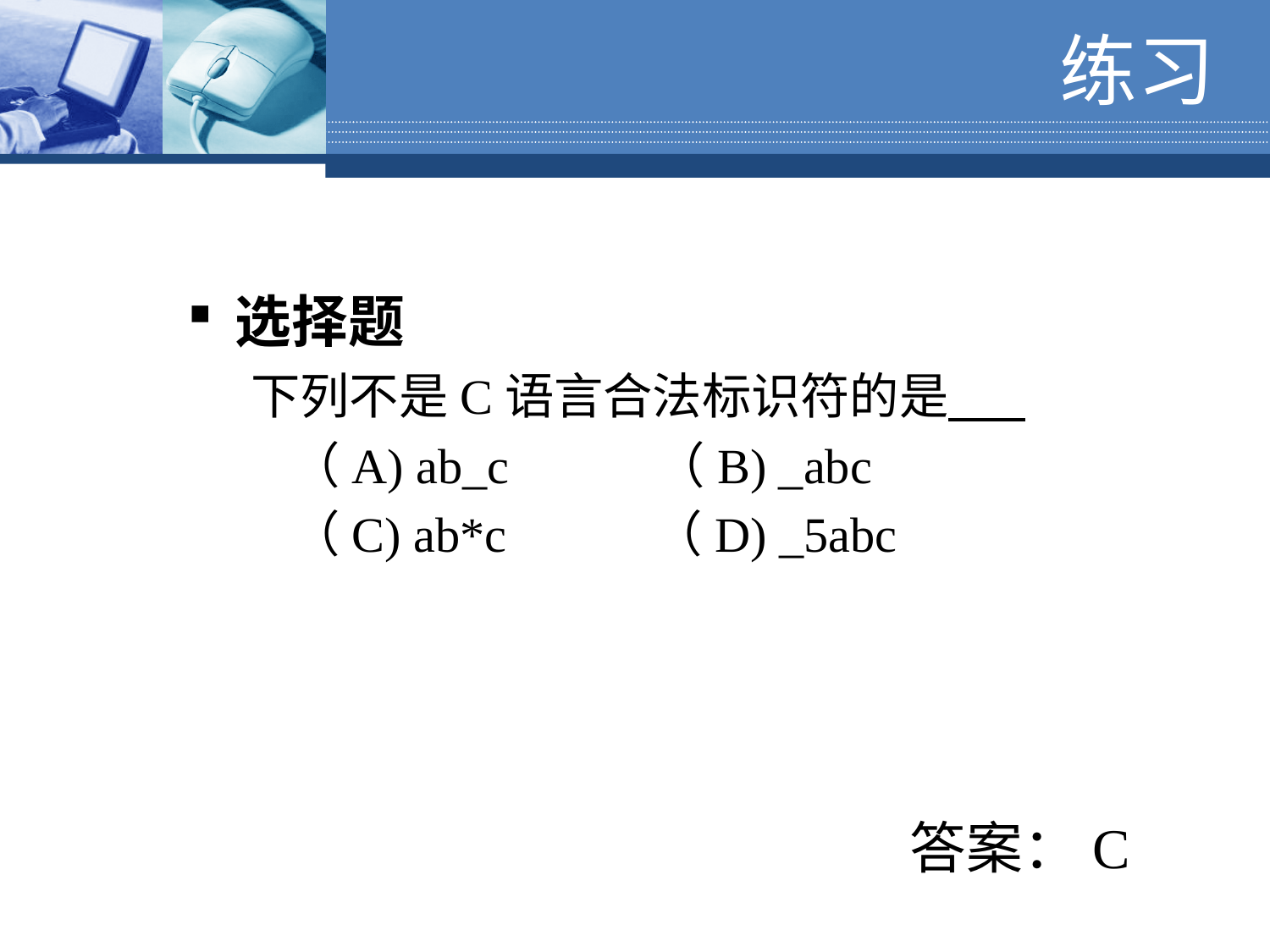

# 练习
选择题
下列不是C语言合法标识符的是
	（A) ab_c           （B) _abc
  	（C) ab*c           （D) _5abc

答案：C